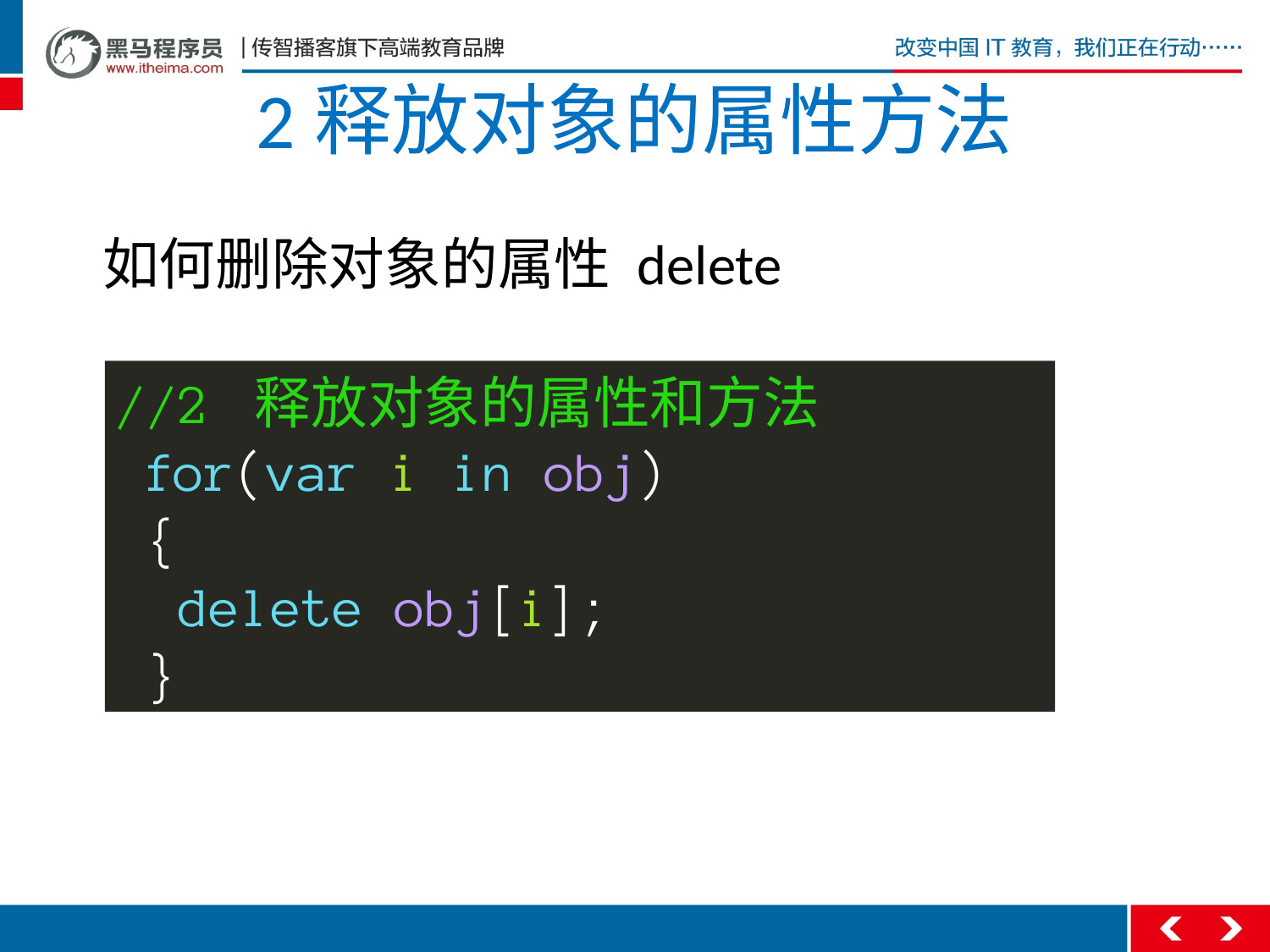

# 2释放对象的属性方法
 如何删除对象的属性 delete

//2 释放对象的属性和方法
 for(var i in obj)
 {
  delete obj[i];
 }